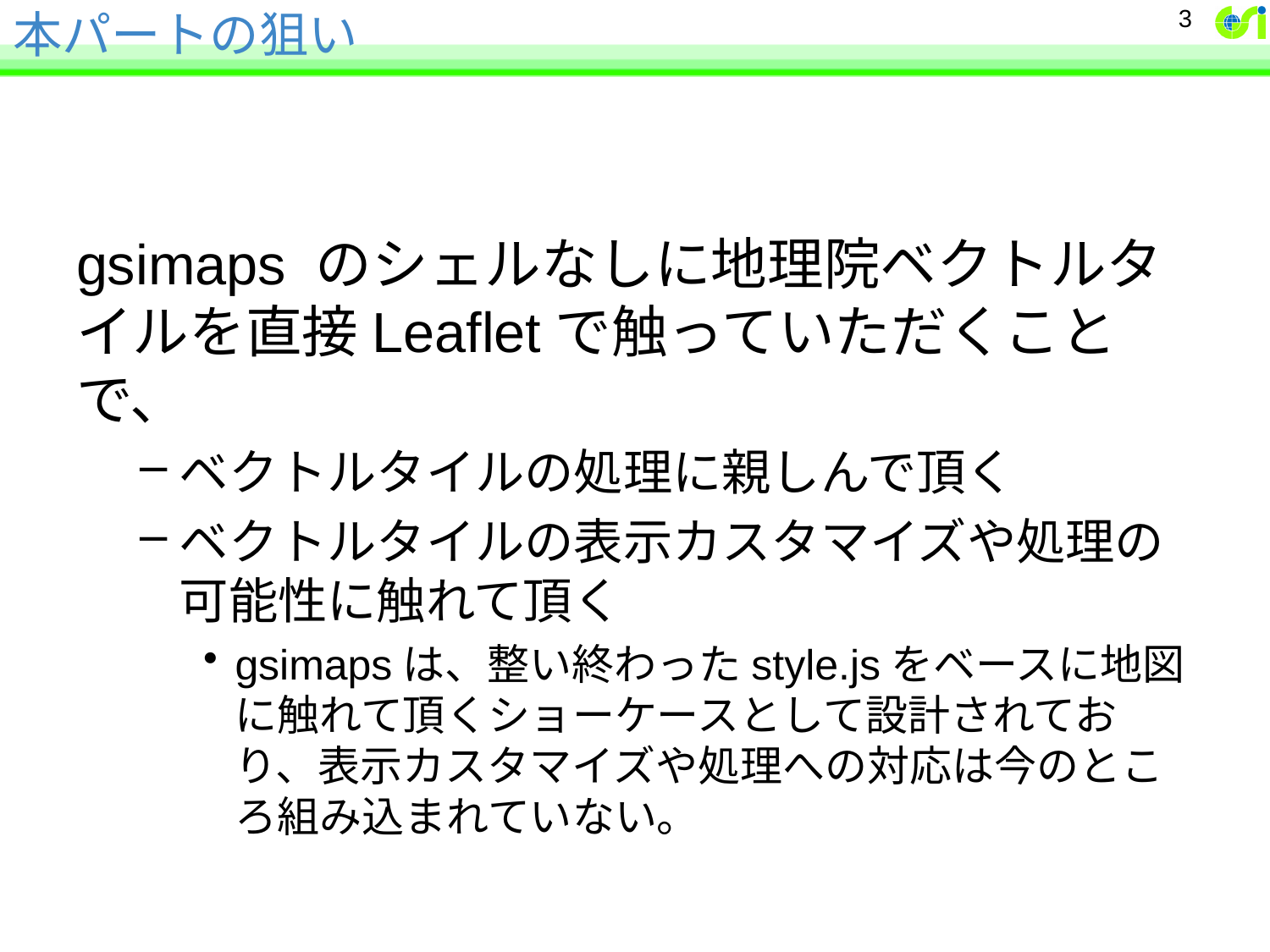

# 本パートの狙い
3
gsimaps のシェルなしに地理院ベクトルタイルを直接Leafletで触っていただくことで、
ベクトルタイルの処理に親しんで頂く
ベクトルタイルの表示カスタマイズや処理の可能性に触れて頂く
gsimapsは、整い終わったstyle.jsをベースに地図に触れて頂くショーケースとして設計されており、表示カスタマイズや処理への対応は今のところ組み込まれていない。